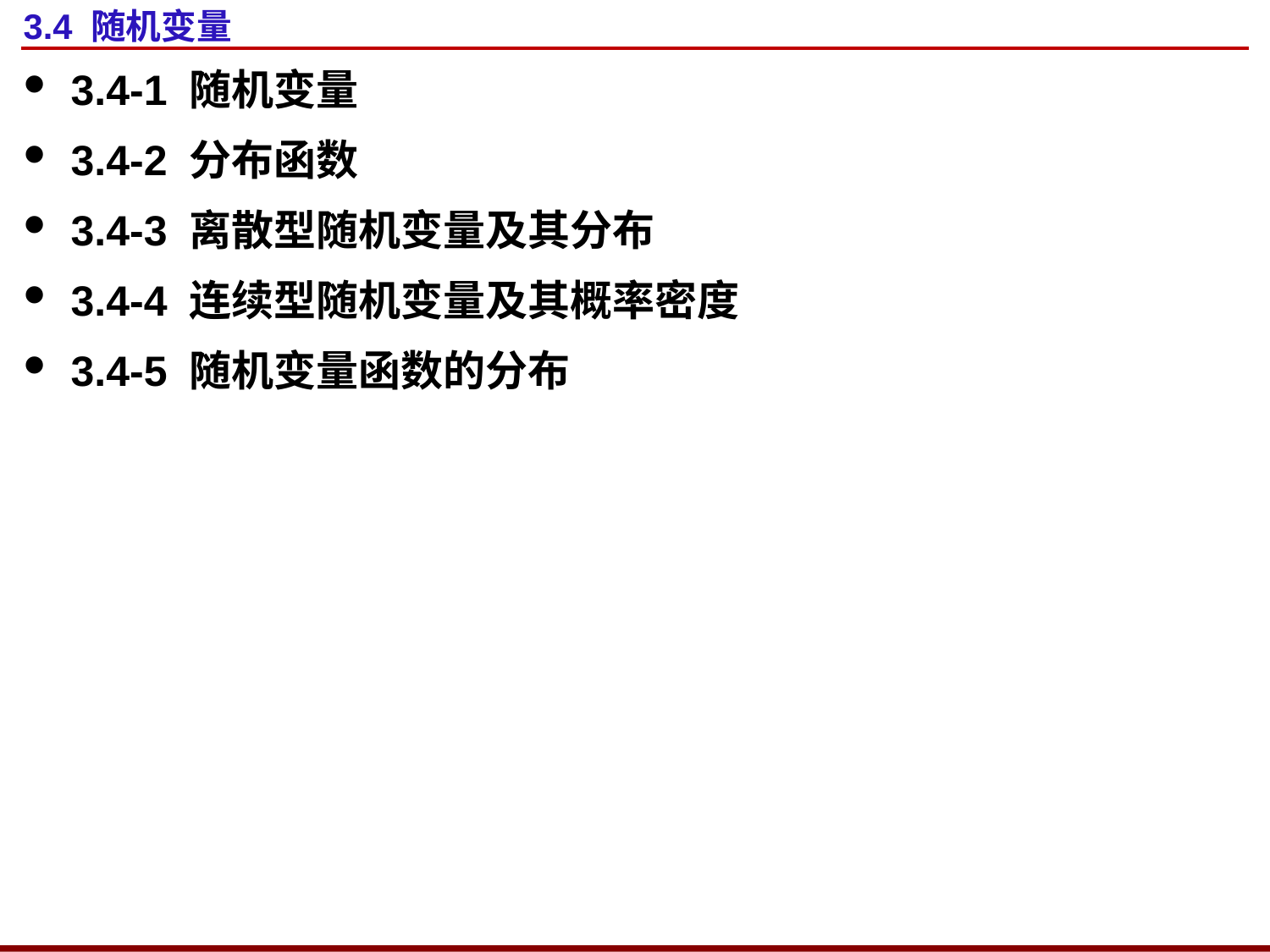

# 3.4 随机变量
3.4-1 随机变量
3.4-2 分布函数
3.4-3 离散型随机变量及其分布
3.4-4 连续型随机变量及其概率密度
3.4-5 随机变量函数的分布